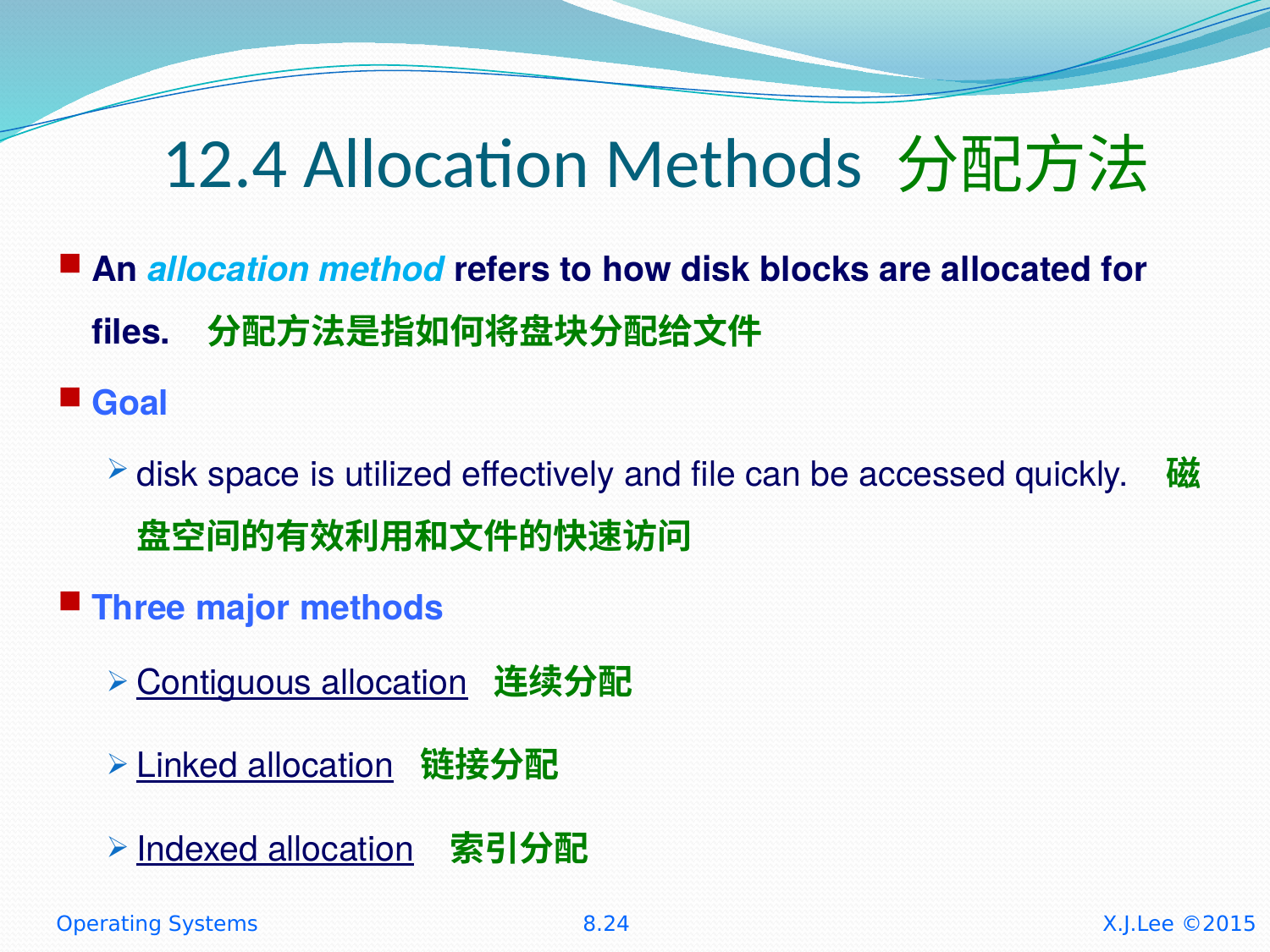

# 12.4 Allocation Methods 分配方法
An allocation method refers to how disk blocks are allocated for files.   分配方法是指如何将盘块分配给文件
Goal
disk space is utilized effectively and file can be accessed quickly.   磁盘空间的有效利用和文件的快速访问
Three major methods
Contiguous allocation  连续分配
Linked allocation  链接分配
Indexed allocation   索引分配
Operating Systems
8.24
X.J.Lee ©2015